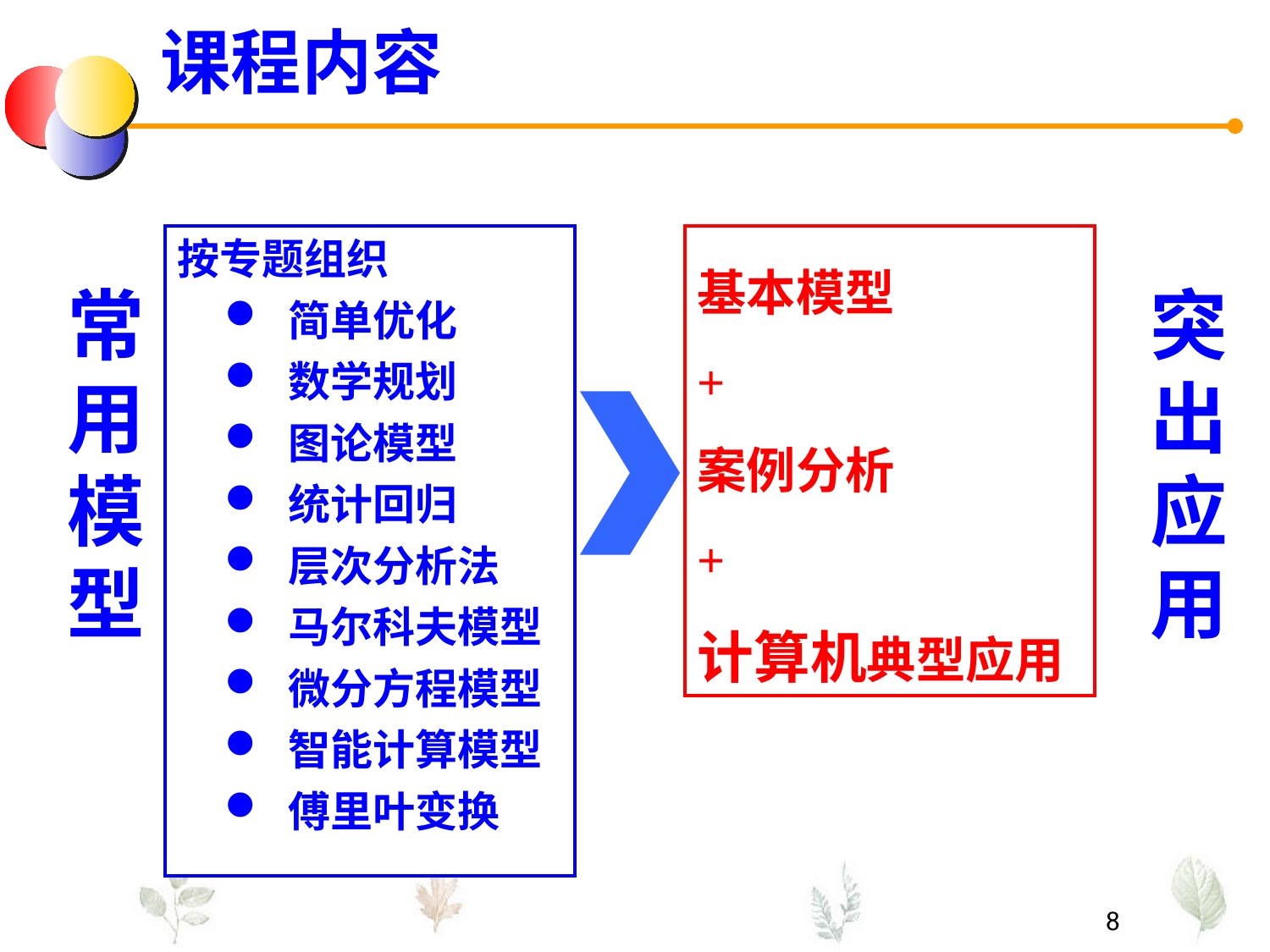

课程内容

按专题组织
简单优化
数学规划
图论模型
统计回归
层次分析法
马尔科夫模型
微分方程模型
智能计算模型
傅里叶变换
基本模型
+
案例分析
+
计算机典型应用

常用模型
突出应用
8